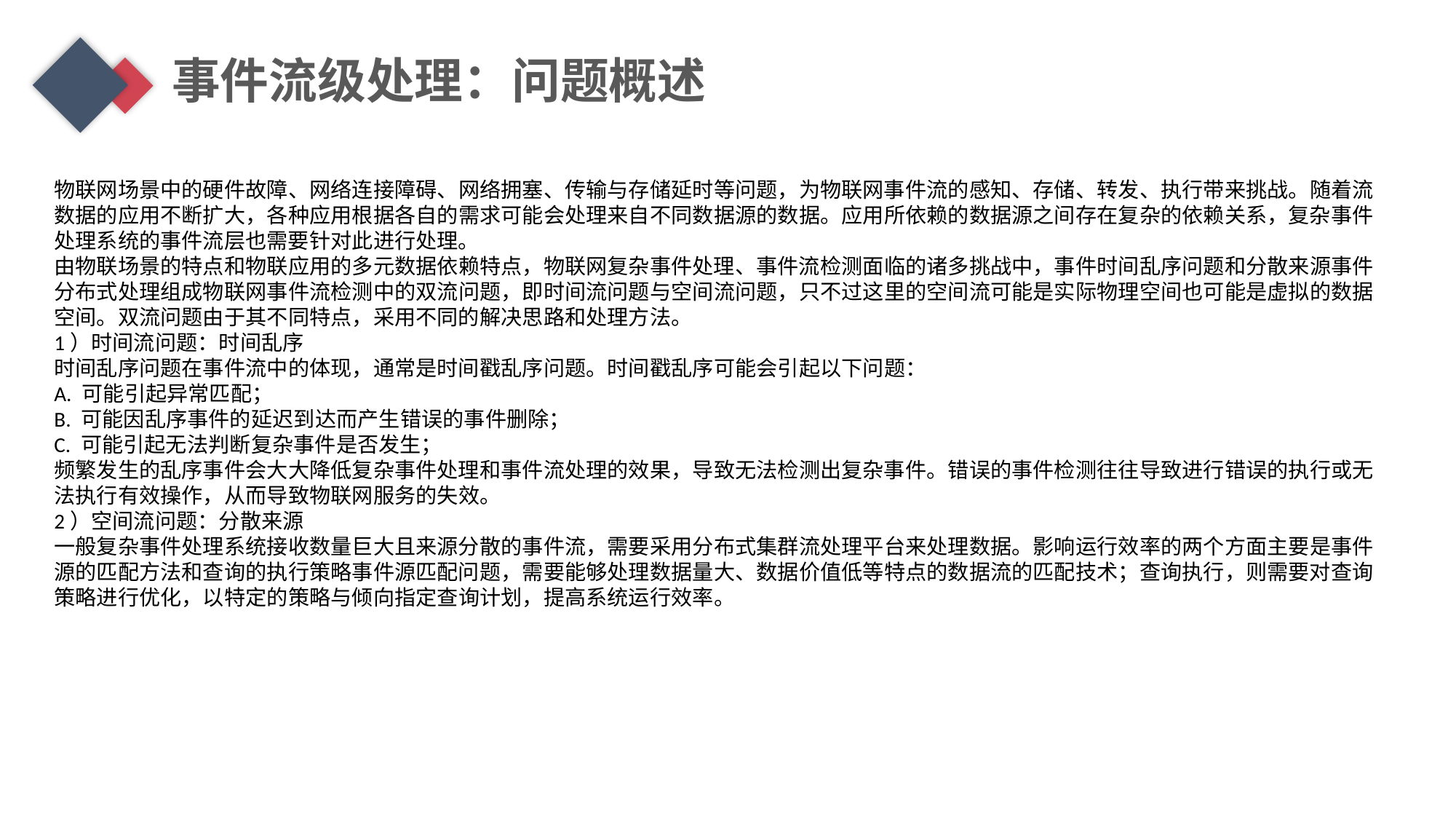

事件流级处理：问题概述

物联网场景中的硬件故障、网络连接障碍、网络拥塞、传输与存储延时等问题，为物联网事件流的感知、存储、转发、执行带来挑战。随着流数据的应用不断扩大，各种应用根据各自的需求可能会处理来自不同数据源的数据。应用所依赖的数据源之间存在复杂的依赖关系，复杂事件处理系统的事件流层也需要针对此进行处理。
由物联场景的特点和物联应用的多元数据依赖特点，物联网复杂事件处理、事件流检测面临的诸多挑战中，事件时间乱序问题和分散来源事件分布式处理组成物联网事件流检测中的双流问题，即时间流问题与空间流问题，只不过这里的空间流可能是实际物理空间也可能是虚拟的数据空间。双流问题由于其不同特点，采用不同的解决思路和处理方法。
1）时间流问题：时间乱序
时间乱序问题在事件流中的体现，通常是时间戳乱序问题。时间戳乱序可能会引起以下问题：
A. 可能引起异常匹配；
B. 可能因乱序事件的延迟到达而产生错误的事件删除；
C. 可能引起无法判断复杂事件是否发生；
频繁发生的乱序事件会大大降低复杂事件处理和事件流处理的效果，导致无法检测出复杂事件。错误的事件检测往往导致进行错误的执行或无法执行有效操作，从而导致物联网服务的失效。
2）空间流问题：分散来源
一般复杂事件处理系统接收数量巨大且来源分散的事件流，需要采用分布式集群流处理平台来处理数据。影响运行效率的两个方面主要是事件源的匹配方法和查询的执行策略事件源匹配问题，需要能够处理数据量大、数据价值低等特点的数据流的匹配技术；查询执行，则需要对查询策略进行优化，以特定的策略与倾向指定查询计划，提高系统运行效率。